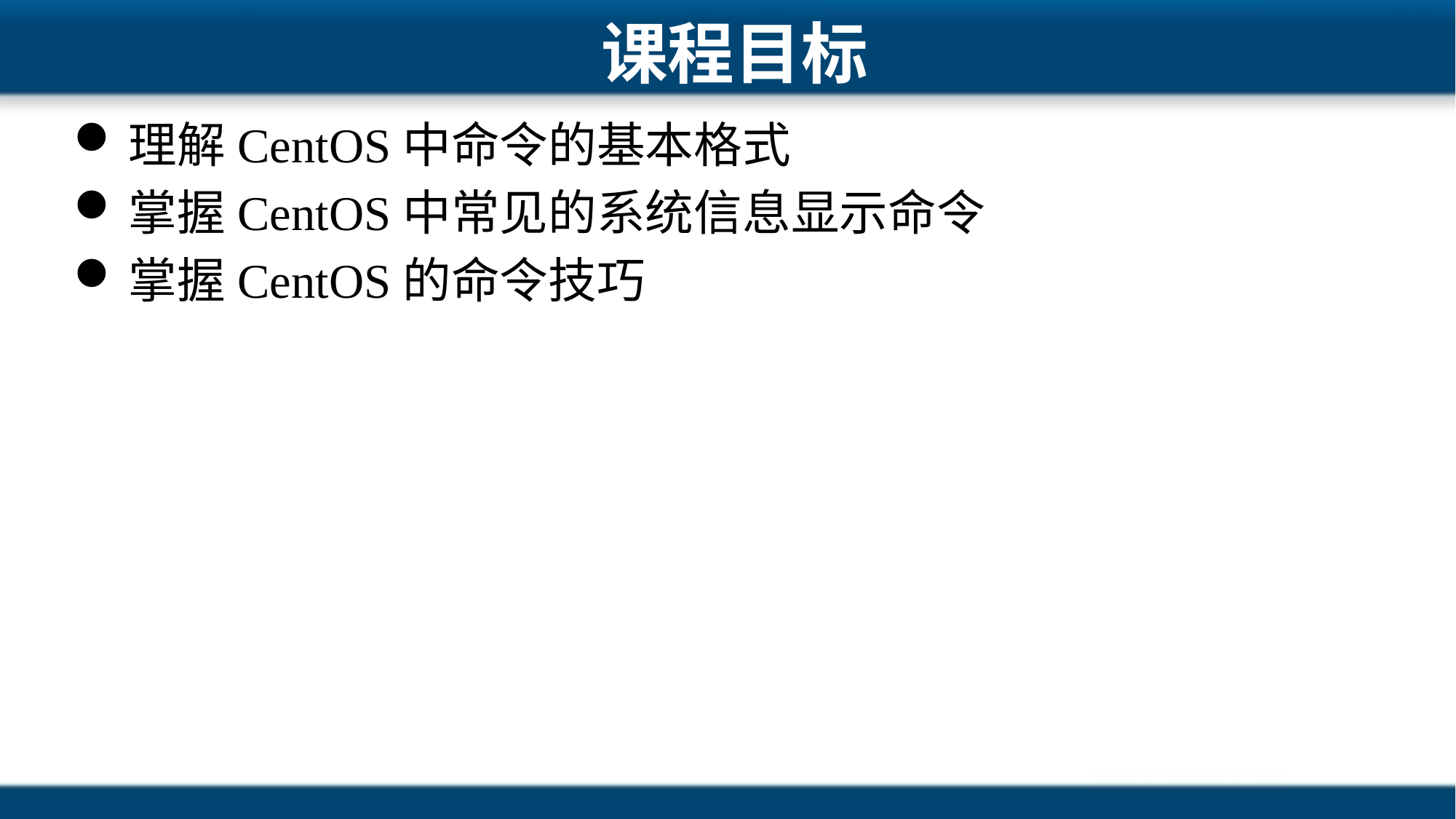

# 课程目标
理解CentOS中命令的基本格式
掌握CentOS中常见的系统信息显示命令
掌握CentOS的命令技巧